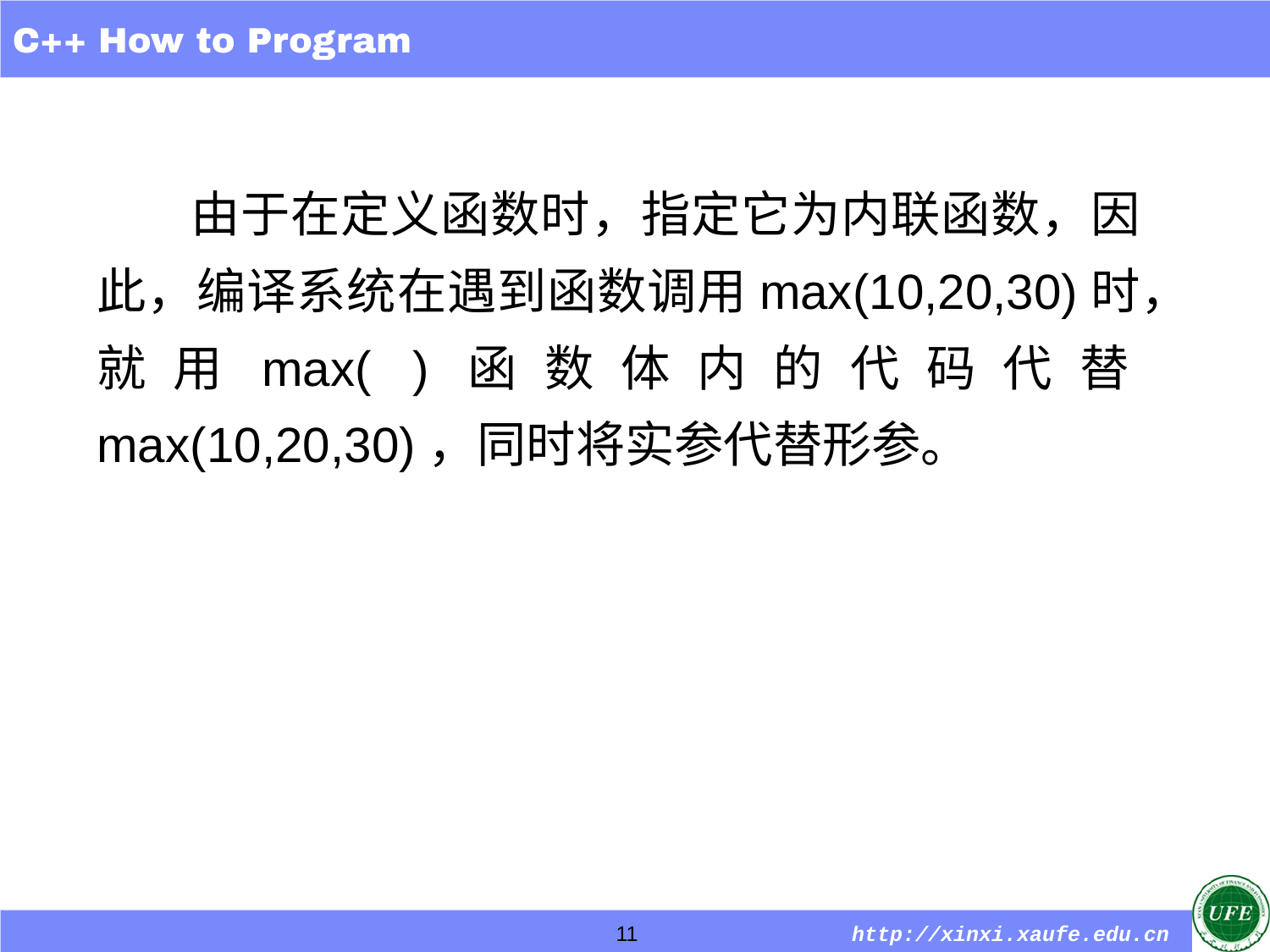

由于在定义函数时，指定它为内联函数，因此，编译系统在遇到函数调用max(10,20,30)时，就用max( )函数体内的代码代替max(10,20,30)，同时将实参代替形参。
11